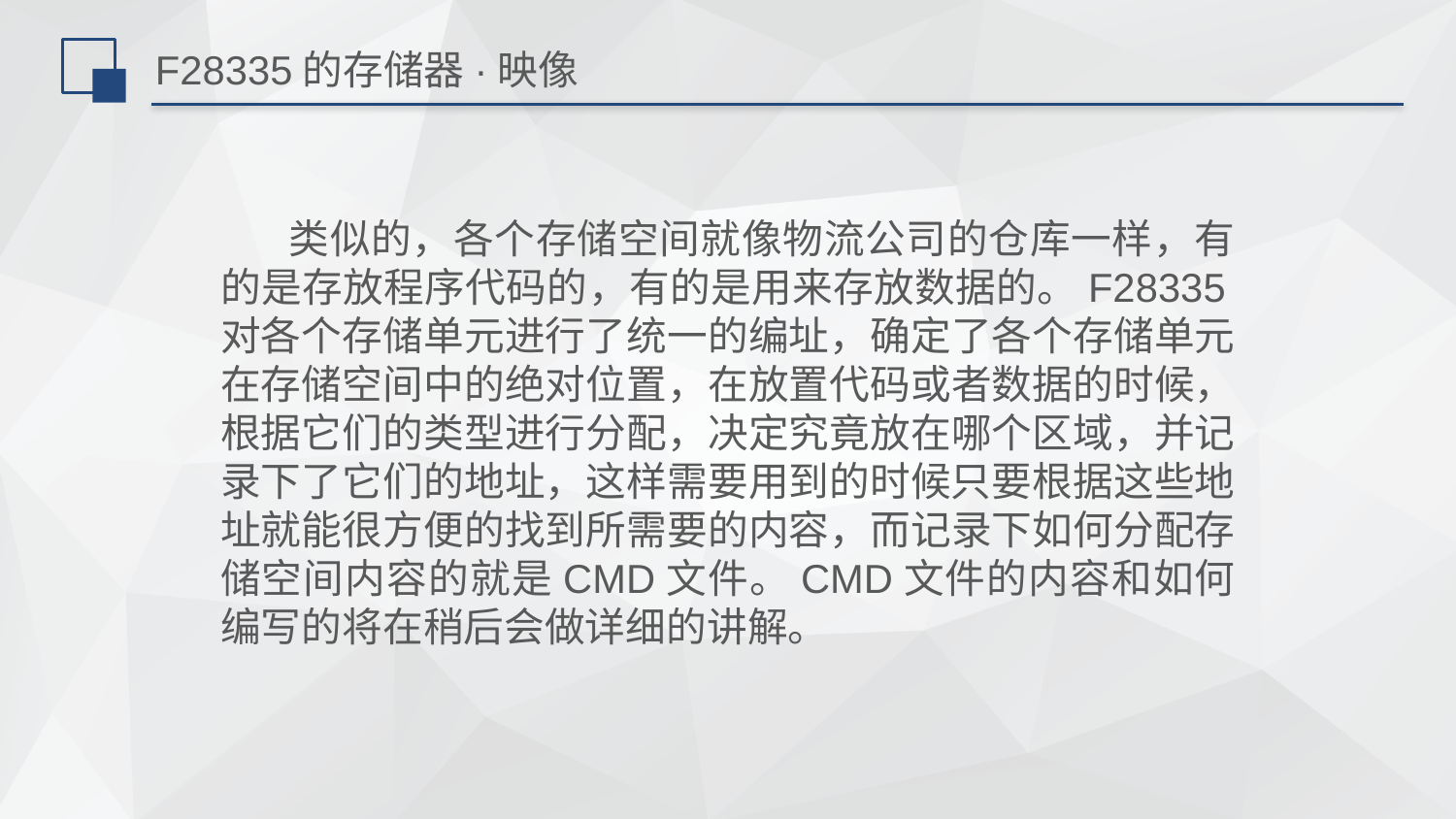

# F28335的存储器·映像
      类似的，各个存储空间就像物流公司的仓库一样，有的是存放程序代码的，有的是用来存放数据的。F28335对各个存储单元进行了统一的编址，确定了各个存储单元在存储空间中的绝对位置，在放置代码或者数据的时候，根据它们的类型进行分配，决定究竟放在哪个区域，并记录下了它们的地址，这样需要用到的时候只要根据这些地址就能很方便的找到所需要的内容，而记录下如何分配存储空间内容的就是CMD文件。CMD文件的内容和如何编写的将在稍后会做详细的讲解。